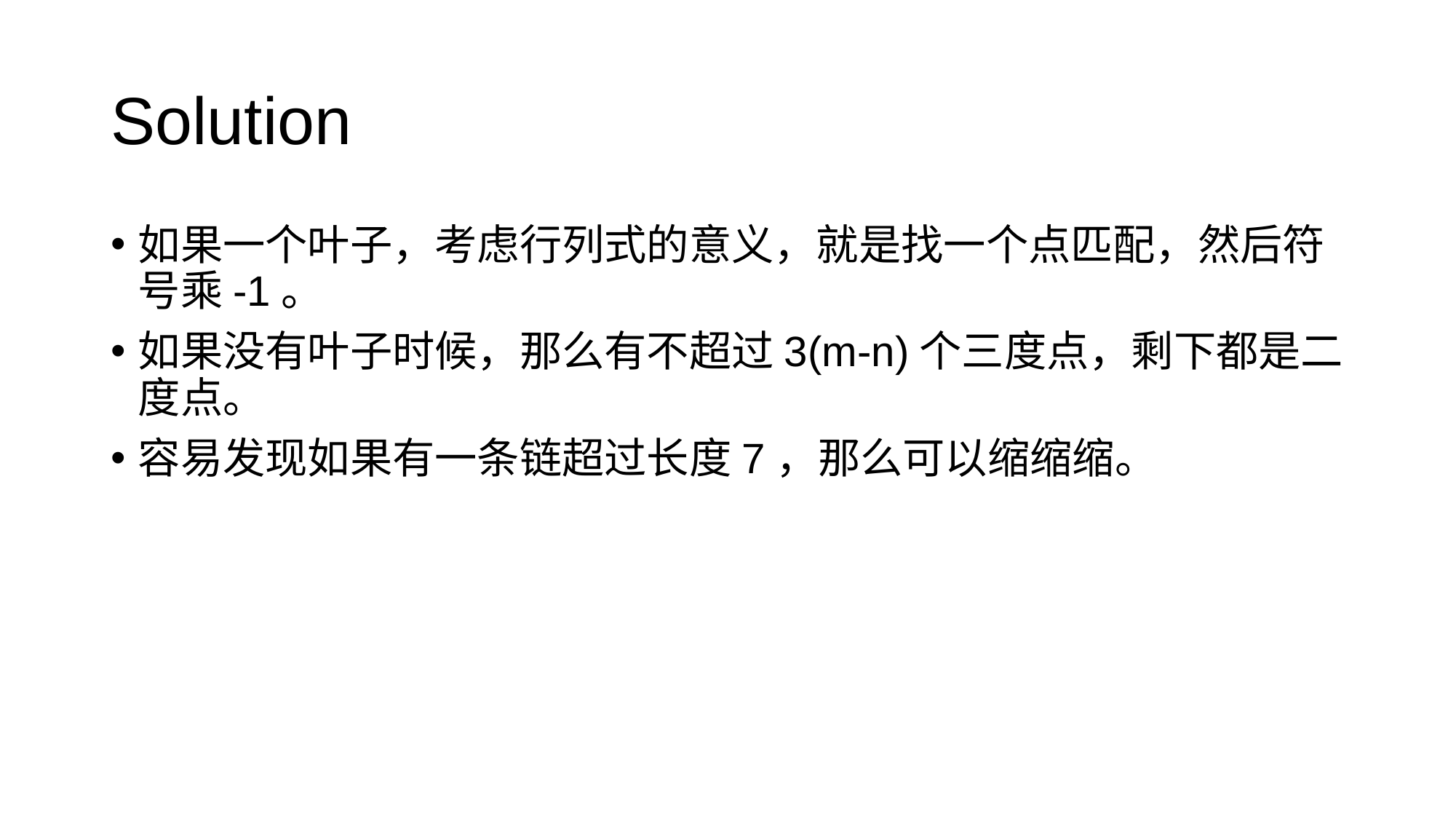

# Solution
如果一个叶子，考虑行列式的意义，就是找一个点匹配，然后符号乘-1。
如果没有叶子时候，那么有不超过3(m-n)个三度点，剩下都是二度点。
容易发现如果有一条链超过长度7，那么可以缩缩缩。